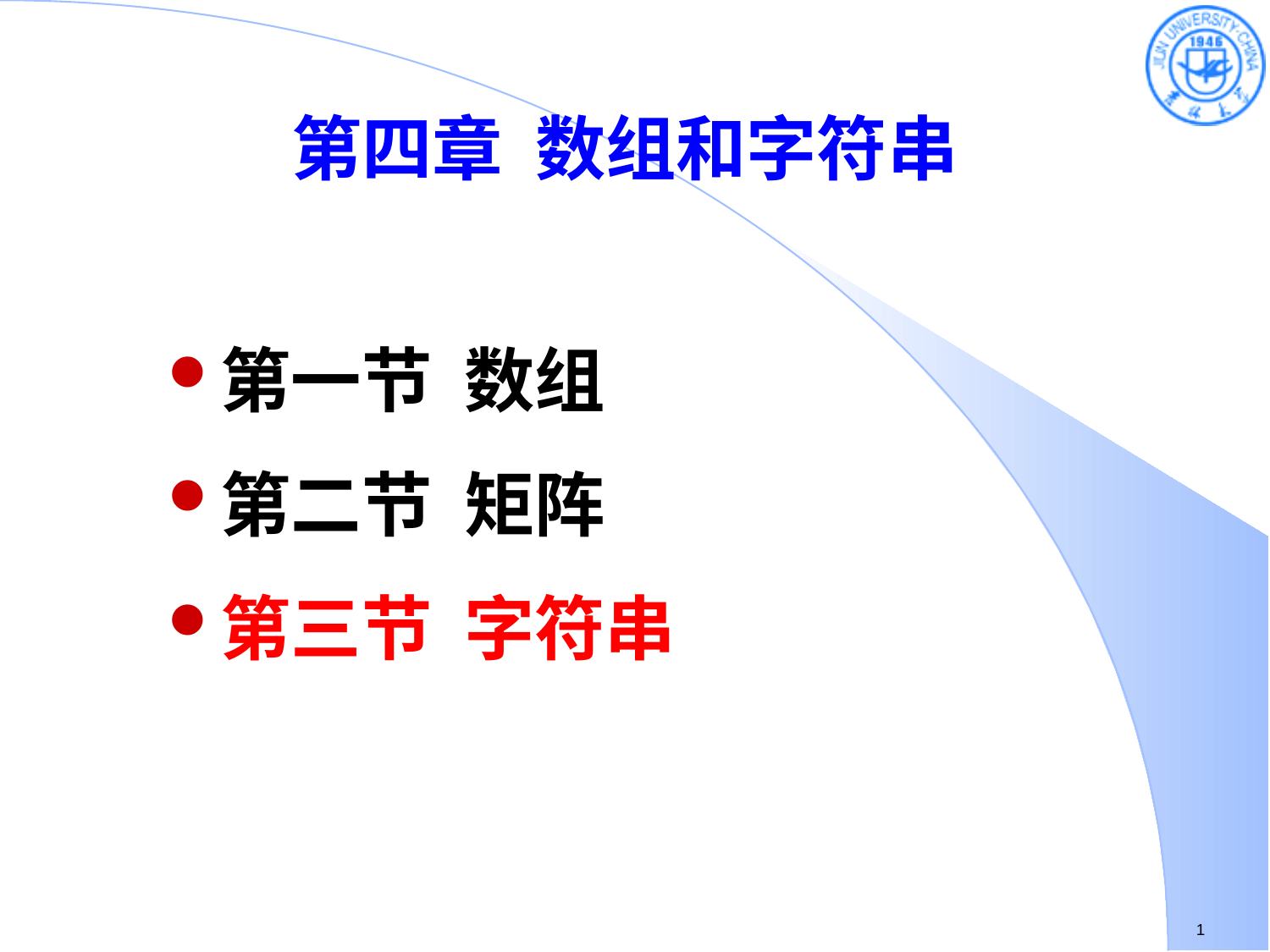

# 第四章  数组和字符串
第一节  数组
第二节  矩阵
第三节  字符串